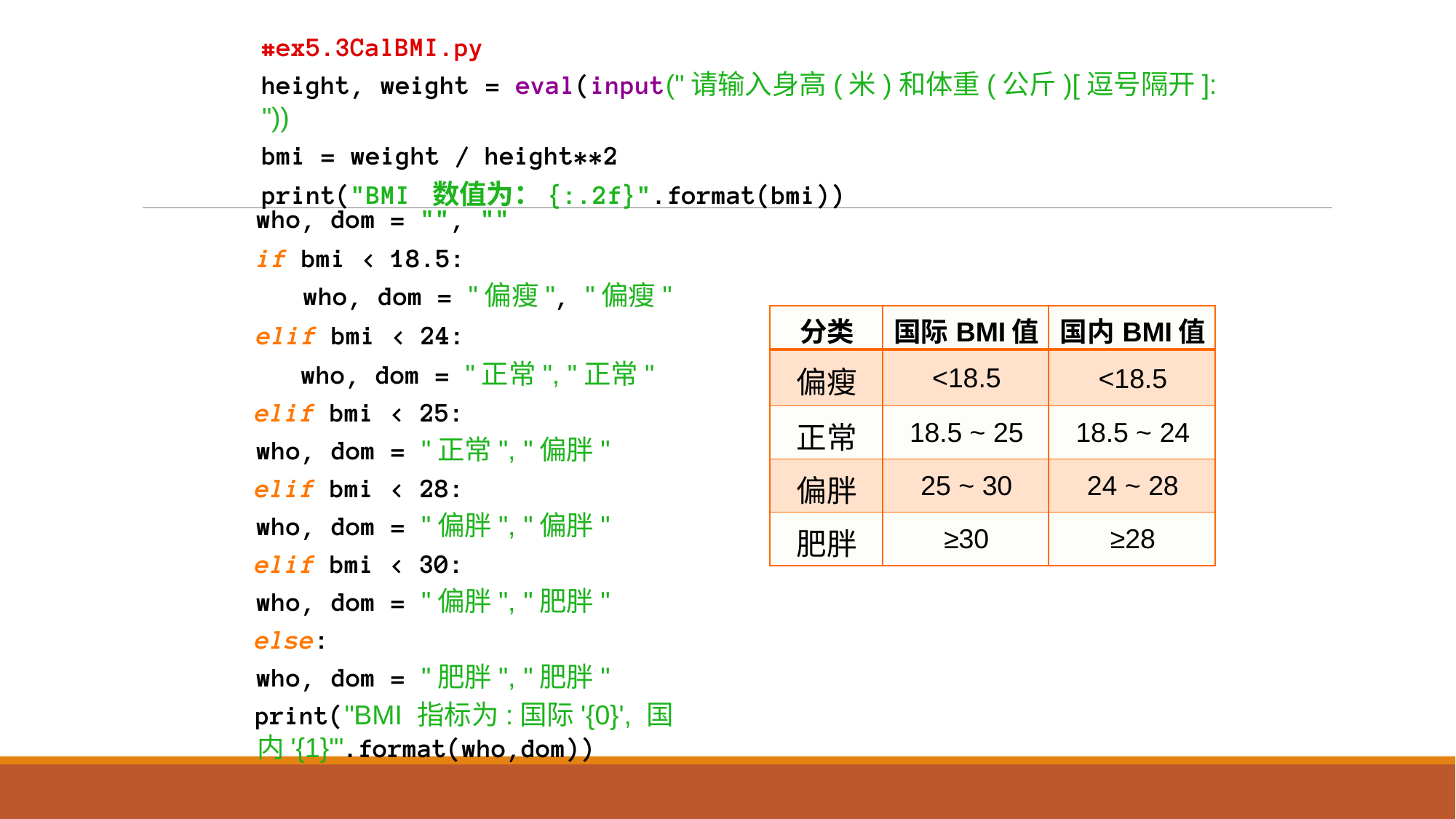

#ex5.3CalBMI.py
height, weight = eval(input("请输入身高(米)和体重(公斤)[逗号隔开]: "))
bmi = weight / height**2
print("BMI 数值为：{:.2f}".format(bmi))
who, dom = "", ""
if bmi < 18.5:
who, dom = "偏瘦", "偏瘦"
elif bmi < 24:
   who, dom = "正常", "正常"
elif bmi < 25:
who, dom = "正常", "偏胖"
elif bmi < 28:
who, dom = "偏胖", "偏胖"
elif bmi < 30:
who, dom = "偏胖", "肥胖"
else:
who, dom = "肥胖", "肥胖"
print("BMI 指标为:国际'{0}', 国内'{1}'".format(who,dom))
| 分类 | 国际BMI值 | 国内BMI值 |
| --- | --- | --- |
| 偏瘦 | <18.5 | <18.5 |
| 正常 | 18.5 ~ 25 | 18.5 ~ 24 |
| 偏胖 | 25 ~ 30 | 24 ~ 28 |
| 肥胖 | ≥30 | ≥28 |